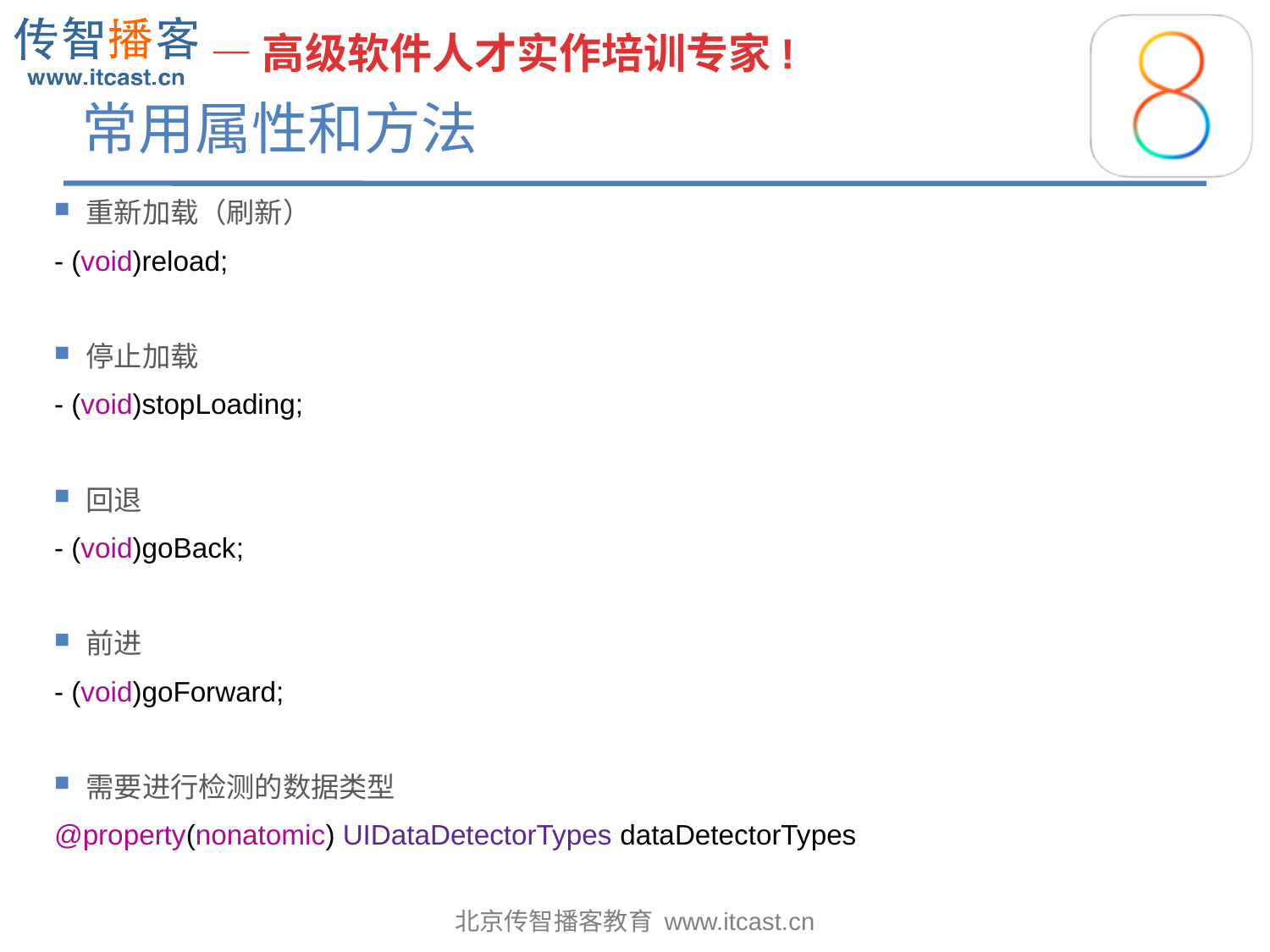

# 常用属性和方法
重新加载（刷新）
- (void)reload;

停止加载
- (void)stopLoading;

回退
- (void)goBack;

前进
- (void)goForward;

需要进行检测的数据类型
@property(nonatomic) UIDataDetectorTypes dataDetectorTypes